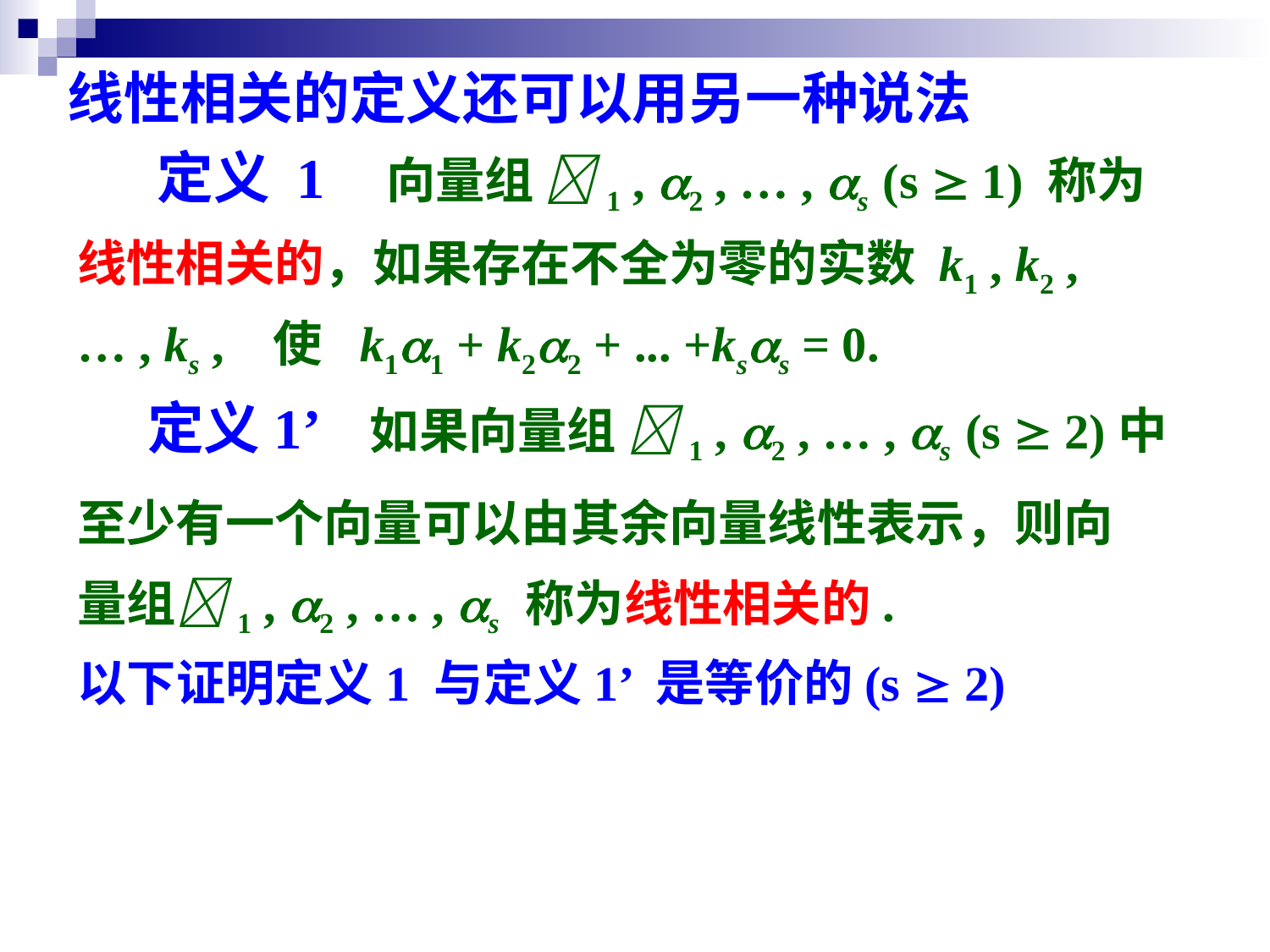

线性相关的定义还可以用另一种说法
定义 1    向量组 α1 , α2 , … , αs  (s ≥ 1) 称为
线性相关的，如果存在不全为零的实数 k1 , k2 ,
… , ks ,   使
 k1α1 + k2α2 + ... +ksαs = 0.
定义1’   如果向量组 α1 , α2 , … , αs  (s ≥ 2)中
至少有一个向量可以由其余向量线性表示，则向
量组α1 , α2 , … , αs  称为线性相关的.
以下证明定义1 与定义1’ 是等价的(s ≥ 2)